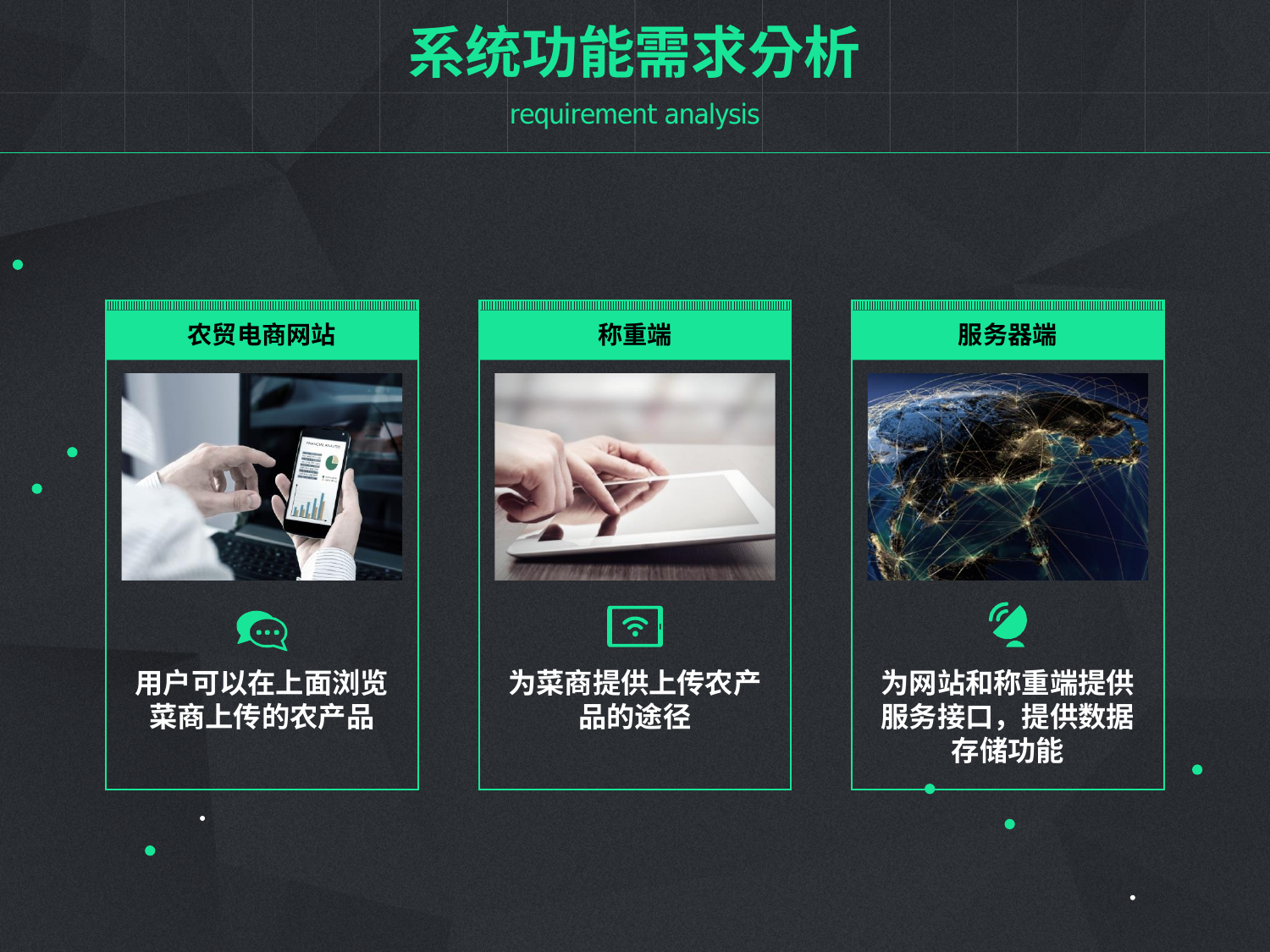

系统功能需求分析
requirement analysis

农贸电商网站

用户可以在上面浏览菜商上传的农产品

称重端

为菜商提供上传农产品的途径

服务器端

为网站和称重端提供服务接口，提供数据存储功能